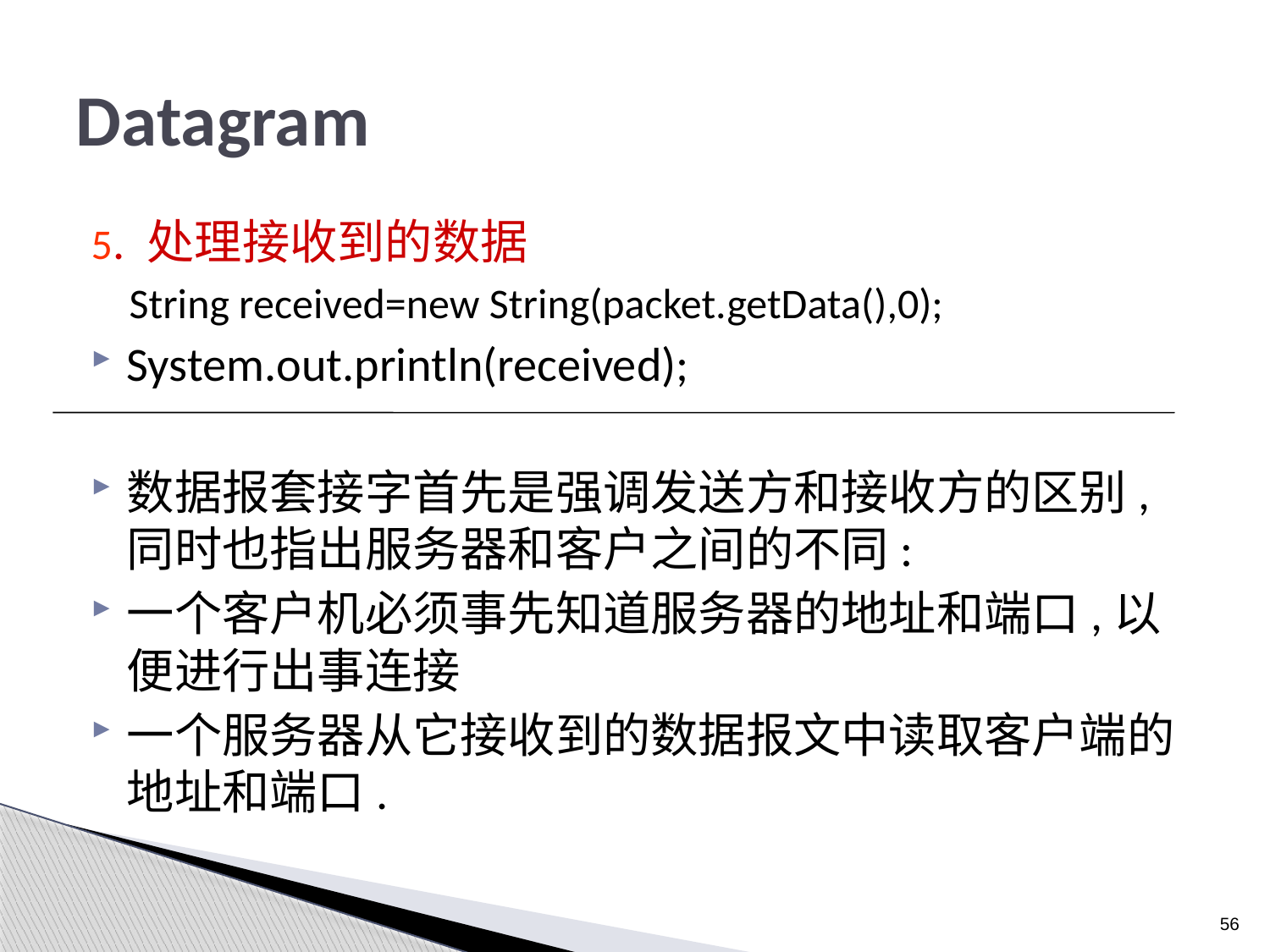

# Datagram
5. 处理接收到的数据
    String received=new String(packet.getData(),0);
System.out.println(received);

数据报套接字首先是强调发送方和接收方的区别,同时也指出服务器和客户之间的不同:
一个客户机必须事先知道服务器的地址和端口,以便进行出事连接
一个服务器从它接收到的数据报文中读取客户端的地址和端口.

56